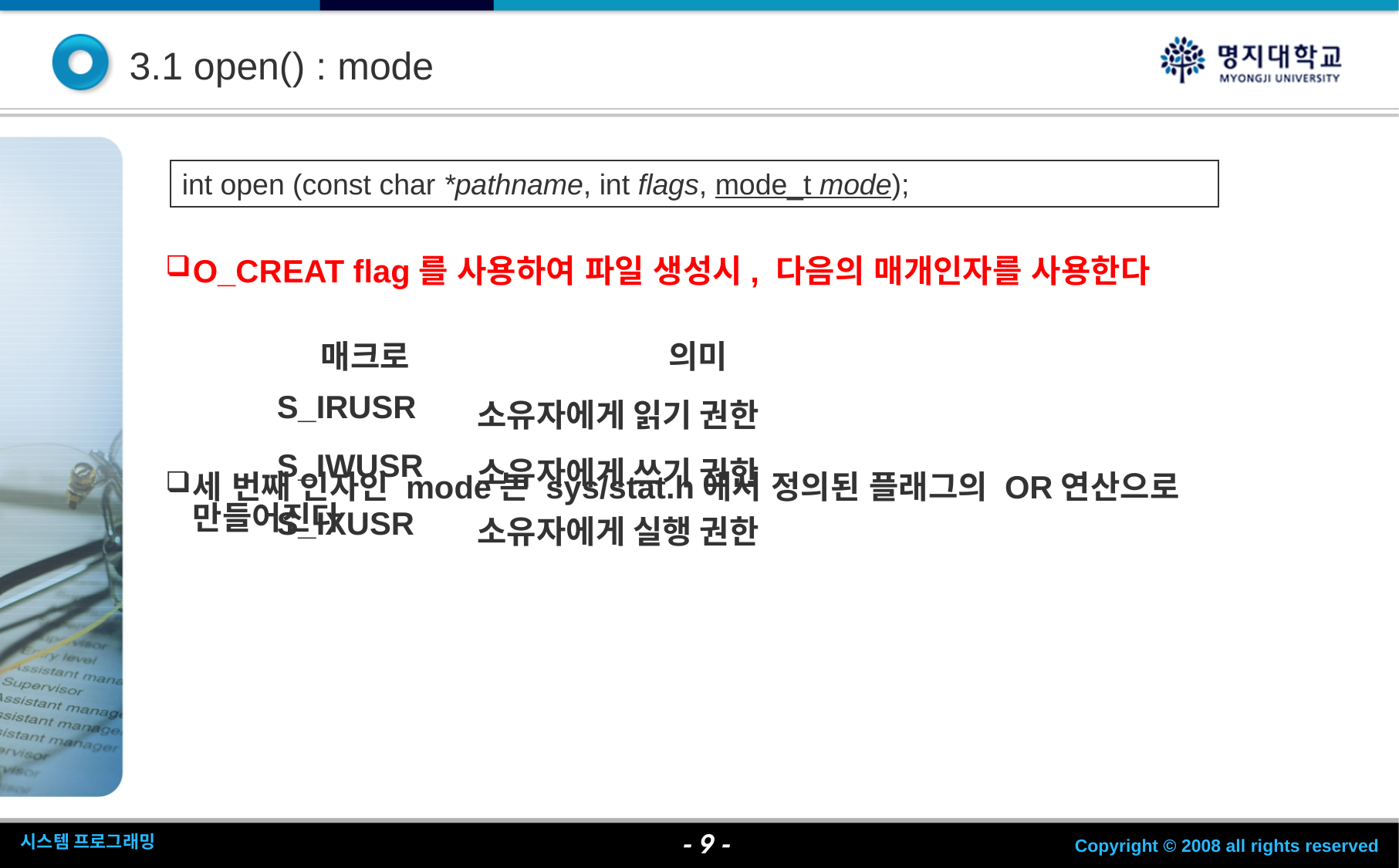

3.1 open() : mode
int open (const char *pathname, int flags, mode_t mode);
O_CREAT flag를 사용하여 파일 생성시, 다음의 매개인자를 사용한다

세 번째 인자인 mode는 sys/stat.h에서 정의된 플래그의 OR연산으로 만들어진다
| 매크로 | 의미 |
| --- | --- |
| S\_IRUSR | 소유자에게 읽기 권한 |
| S\_IWUSR | 소유자에게 쓰기 권한 |
| S\_IXUSR | 소유자에게 실행 권한 |
- 9 -